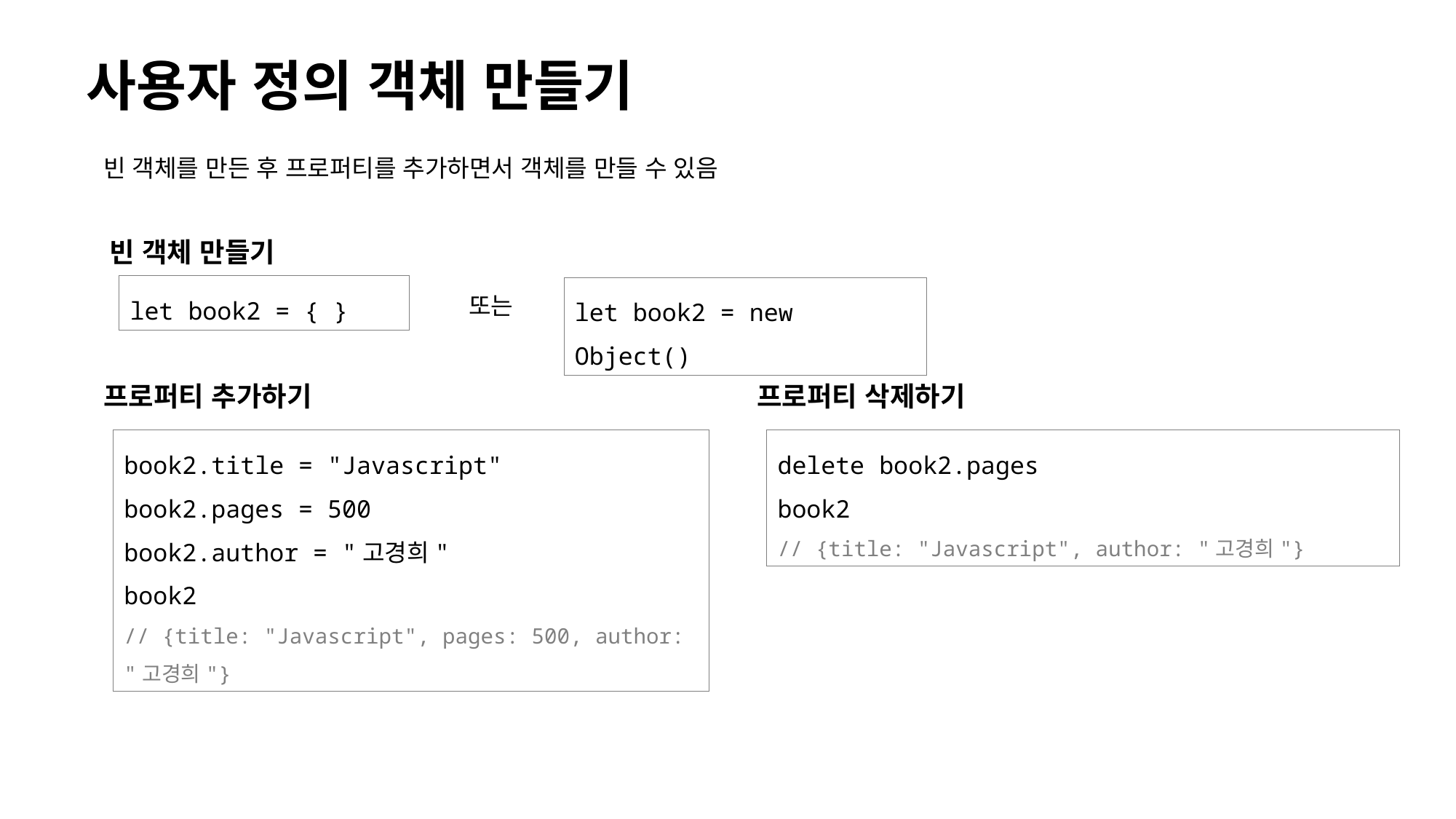

# 사용자 정의 객체 만들기
빈 객체를 만든 후 프로퍼티를 추가하면서 객체를 만들 수 있음
빈 객체 만들기
let book2 = { }
let book2 = new Object()
또는
프로퍼티 추가하기
프로퍼티 삭제하기
book2.title = "Javascript"
book2.pages = 500
book2.author = "고경희"
book2
// {title: "Javascript", pages: 500, author: "고경희"}
delete book2.pages
book2
// {title: "Javascript", author: "고경희"}